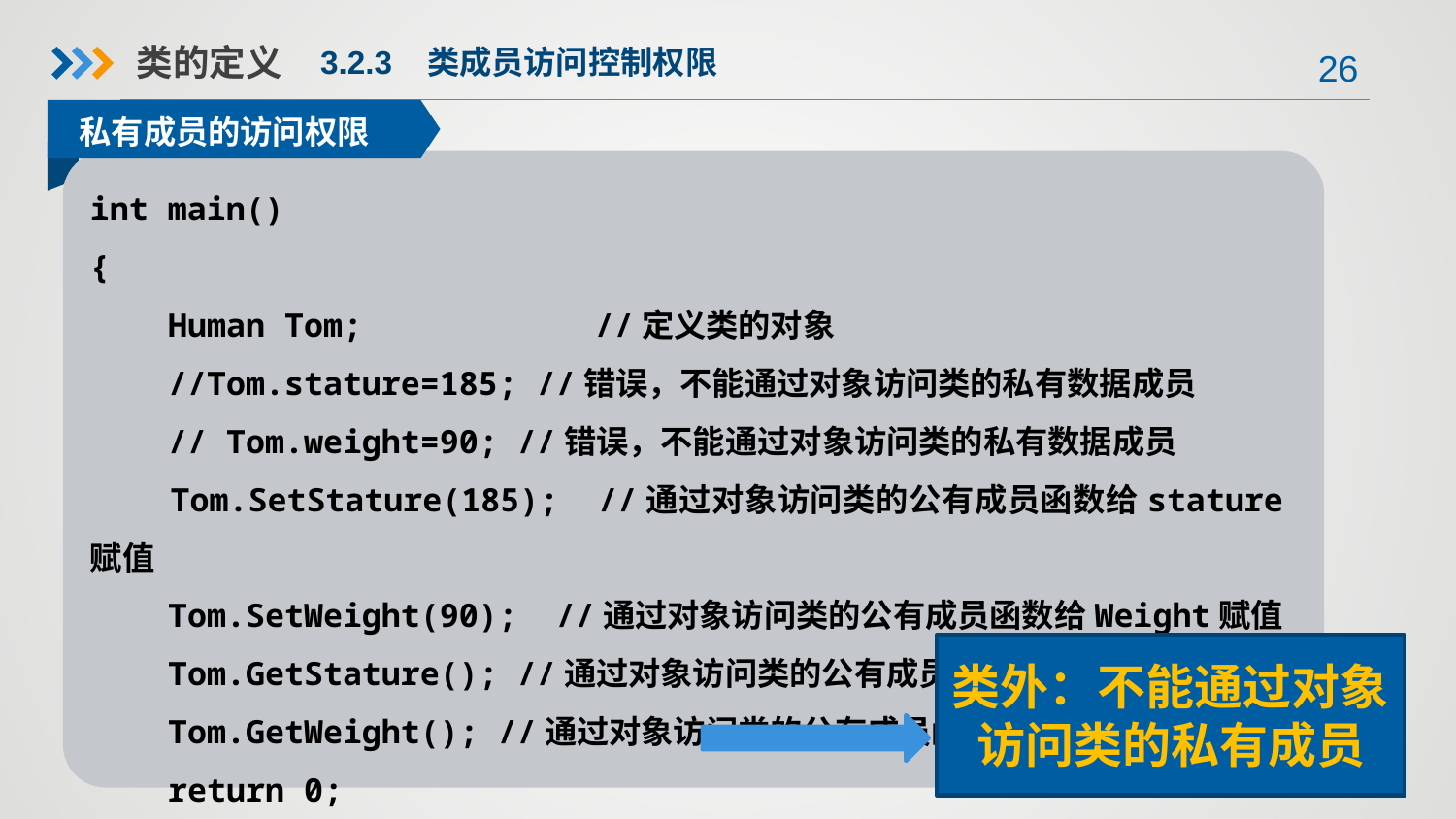

类的定义
3.2.3   类成员访问控制权限

私有成员的访问权限

int main()
{
    Human Tom;            //定义类的对象
    //Tom.stature=185; //错误，不能通过对象访问类的私有数据成员
    // Tom.weight=90; //错误，不能通过对象访问类的私有数据成员
    Tom.SetStature(185);  //通过对象访问类的公有成员函数给stature赋值
    Tom.SetWeight(90);  //通过对象访问类的公有成员函数给Weight赋值
    Tom.GetStature(); //通过对象访问类的公有成员函数
    Tom.GetWeight(); //通过对象访问类的公有成员函数
    return 0;
}
类外：不能通过对象访问类的私有成员